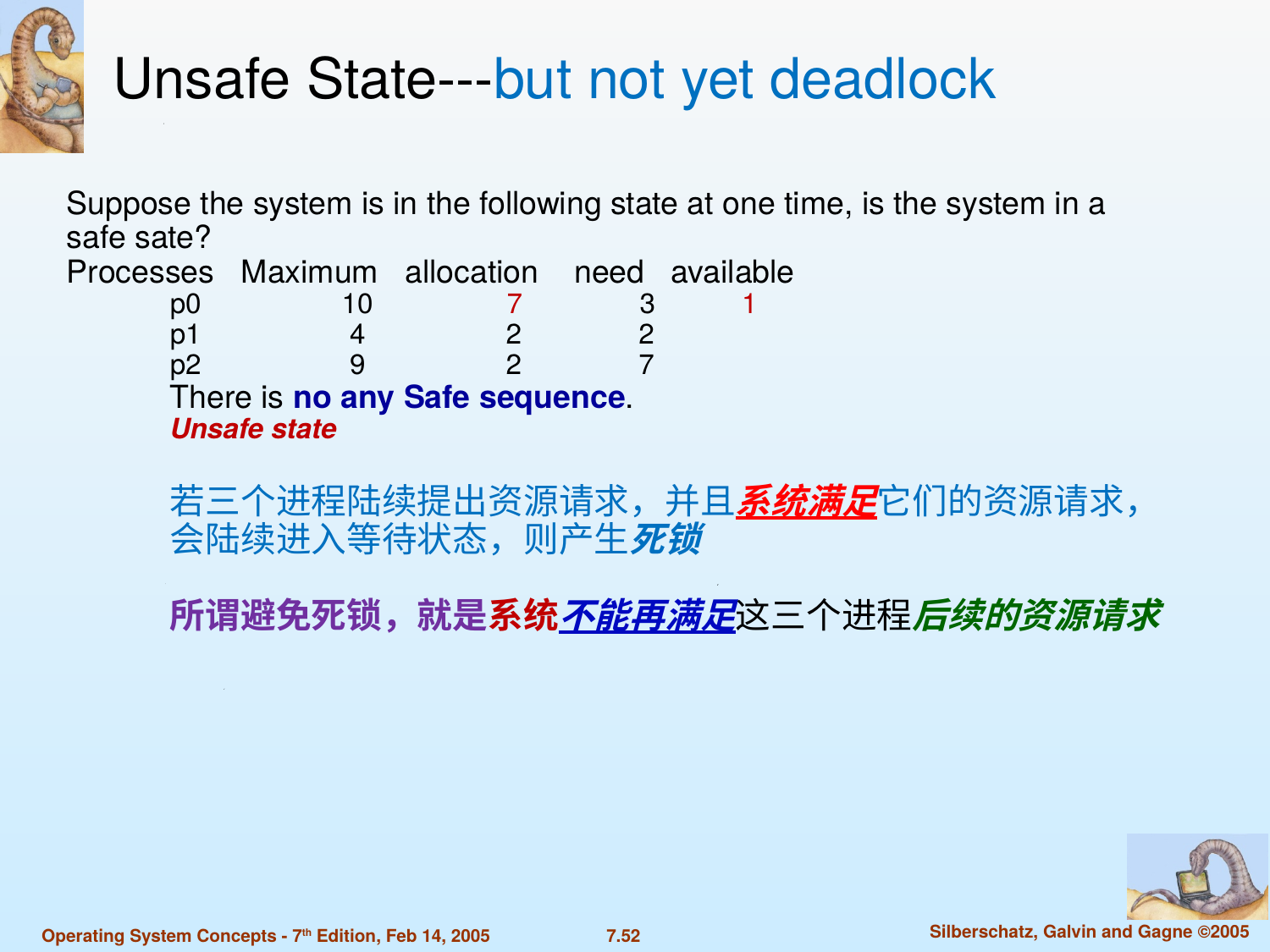

Unsafe State---but not yet deadlock
Suppose the system is in the following state at one time, is the system in a safe sate?
Processes   Maximum   allocation    need   available
p0                  10                 7               3           1
p1                   4                  2               2
p2                   9                  2               7
There is no any Safe sequence.
Unsafe state

若三个进程陆续提出资源请求，并且系统满足它们的资源请求，会陆续进入等待状态，则产生死锁

所谓避免死锁，就是系统不能再满足这三个进程后续的资源请求